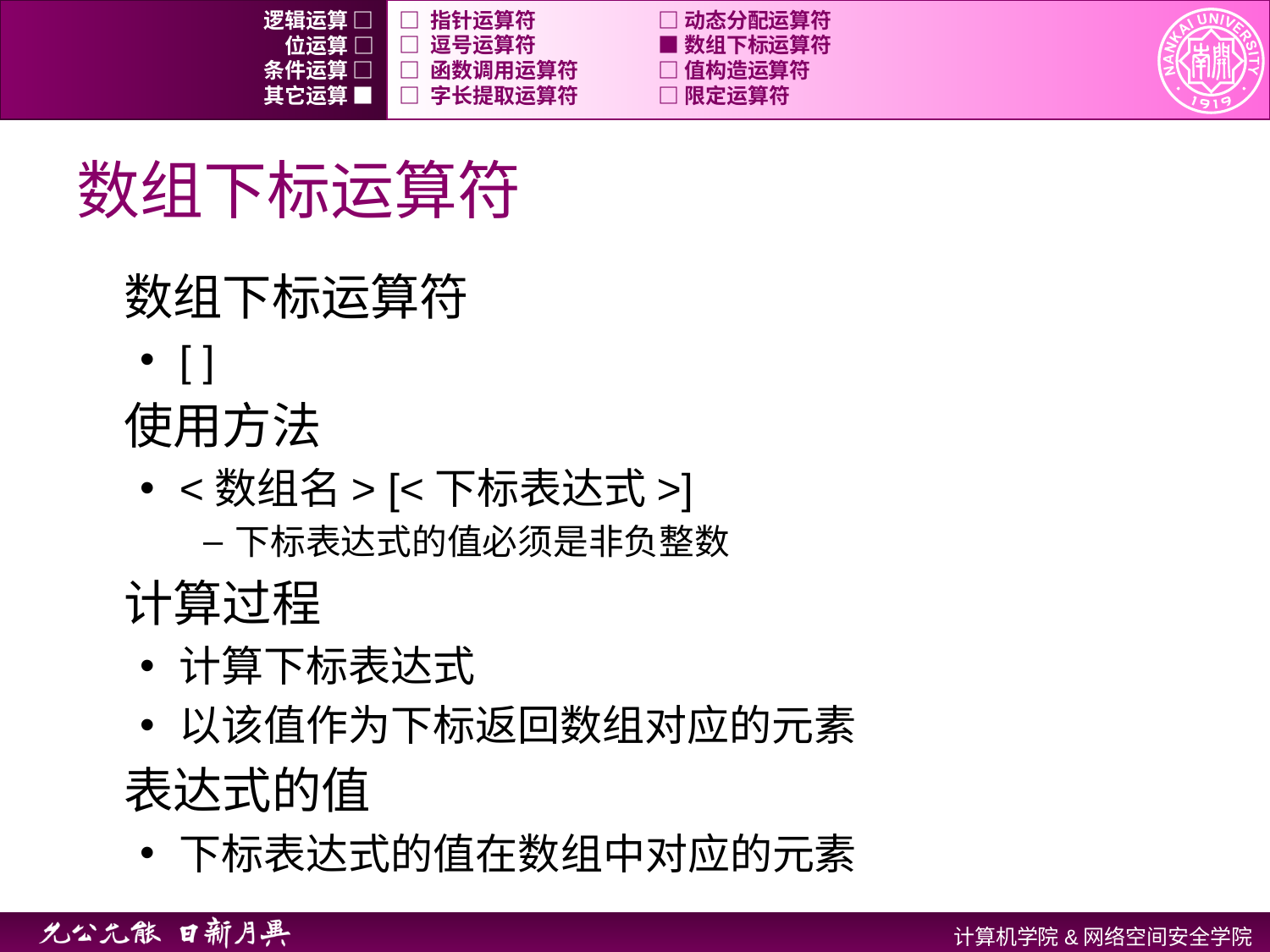

逻辑运算 □
□ 指针运算符	 □ 动态分配运算符
位运算 □
□ 逗号运算符	 ■ 数组下标运算符
条件运算 □
□ 函数调用运算符	 □ 值构造运算符
其它运算 ■
□ 字长提取运算符	 □ 限定运算符

# 数组下标运算符
数组下标运算符
[ ]
使用方法
<数组名> [<下标表达式>]
下标表达式的值必须是非负整数
计算过程
计算下标表达式
以该值作为下标返回数组对应的元素
表达式的值
下标表达式的值在数组中对应的元素